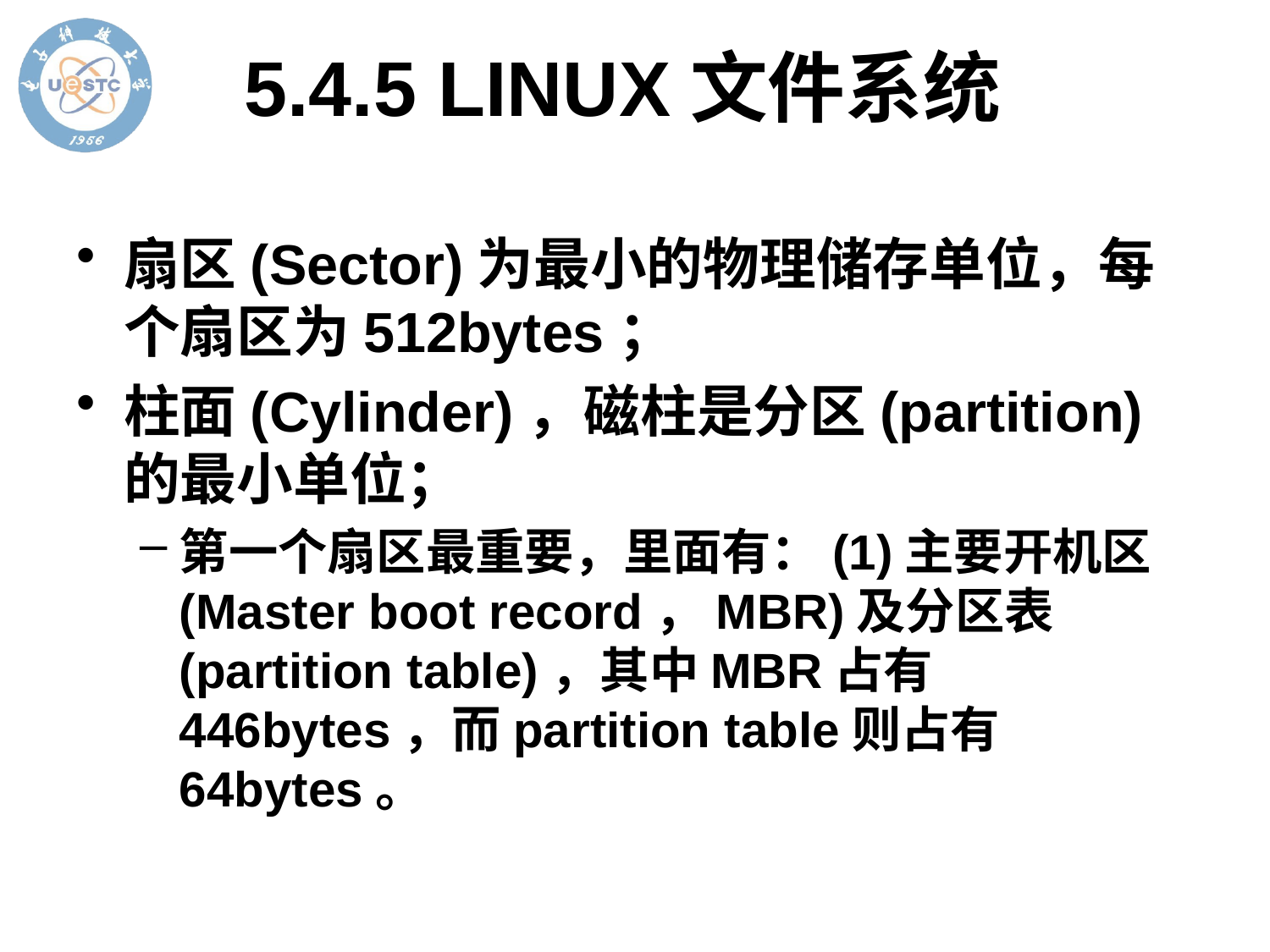

# 5.4.5 LINUX文件系统
扇区(Sector)为最小的物理储存单位，每个扇区为512bytes；
柱面(Cylinder)，磁柱是分区(partition)的最小单位；
第一个扇区最重要，里面有：(1)主要开机区(Master boot record，MBR)及分区表(partition table)，其中MBR占有446bytes，而partition table则占有64bytes。